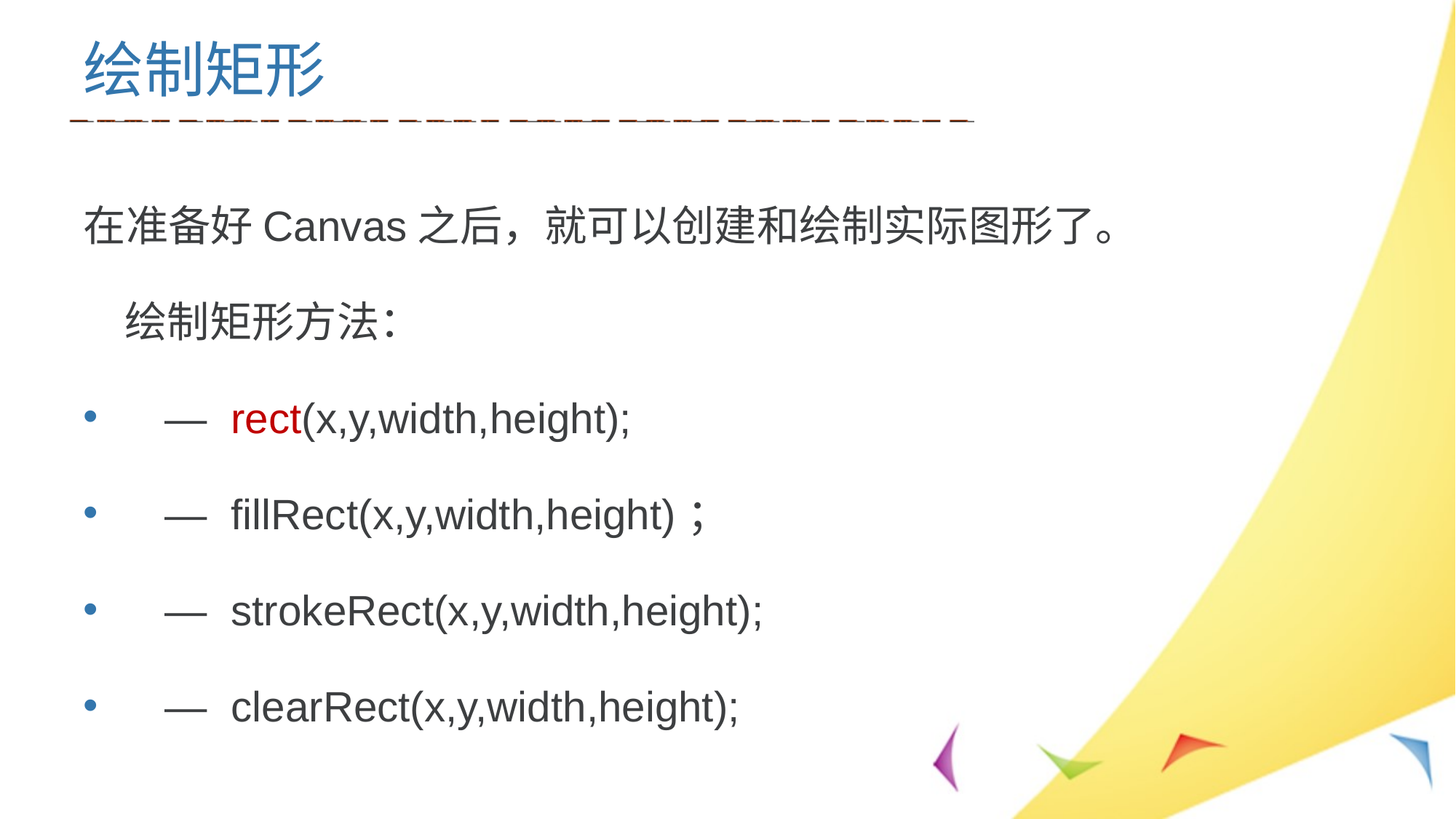

# 绘制矩形
在准备好Canvas之后，就可以创建和绘制实际图形了。
    绘制矩形方法：
    —  rect(x,y,width,height);
    —  fillRect(x,y,width,height)；
    —  strokeRect(x,y,width,height);
    —  clearRect(x,y,width,height);